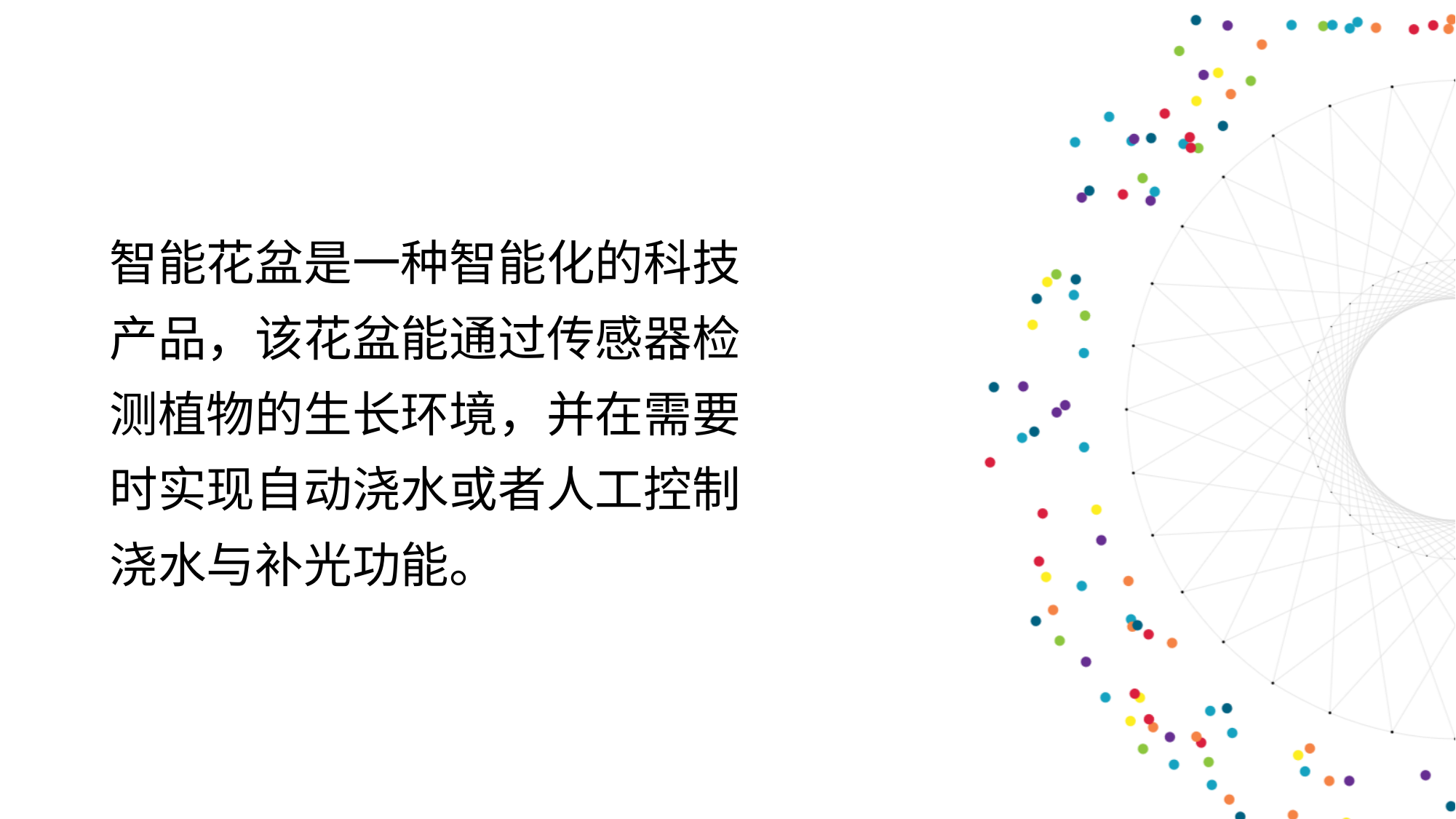

智能花盆是一种智能化的科技产品，该花盆能通过传感器检测植物的生长环境，并在需要时实现自动浇水或者人工控制浇水与补光功能。